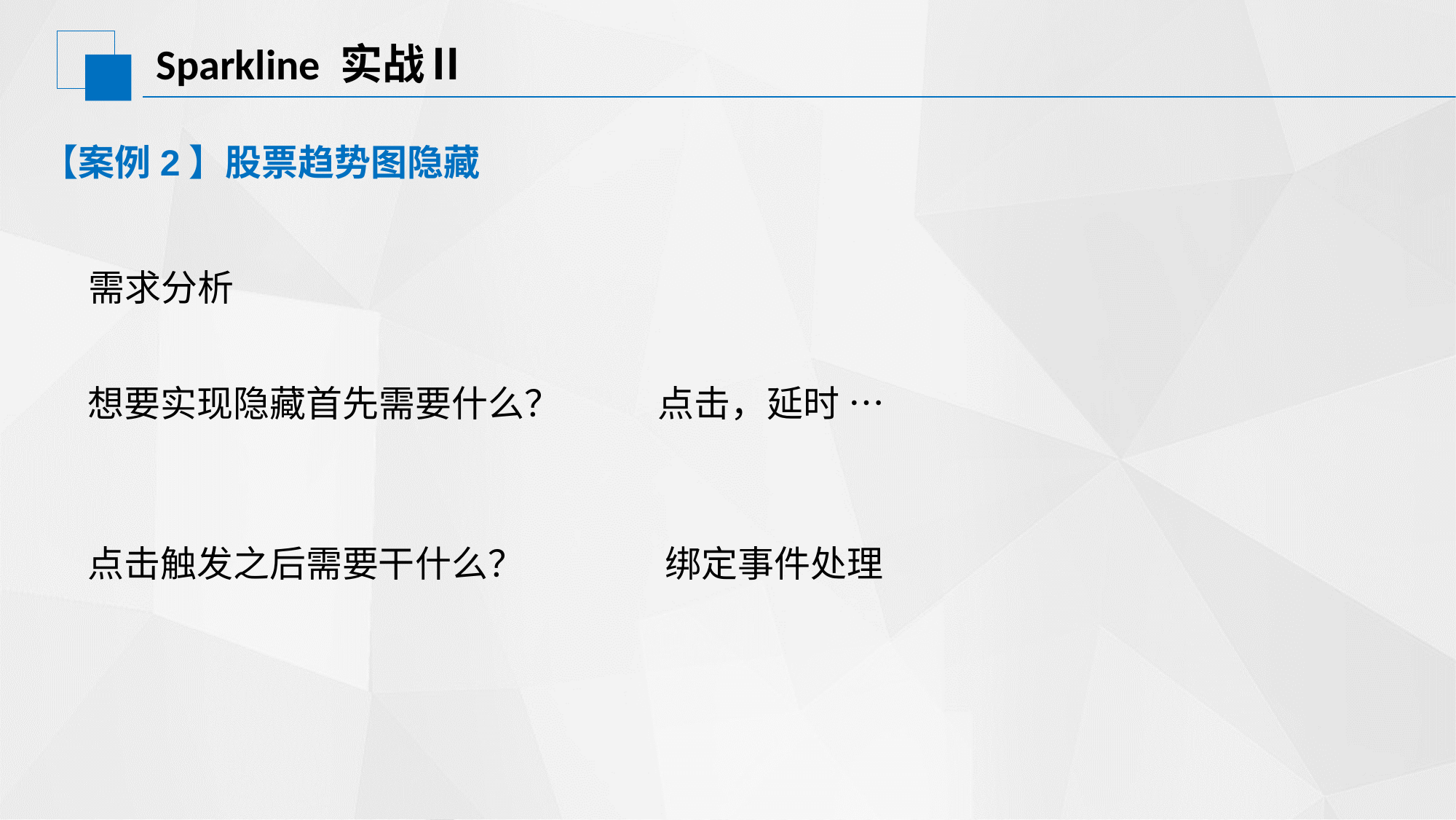

# Sparkline 实战Ⅱ
【案例2】股票趋势图隐藏
需求分析
想要实现隐藏首先需要什么？
点击，延时 …
绑定事件处理
点击触发之后需要干什么？